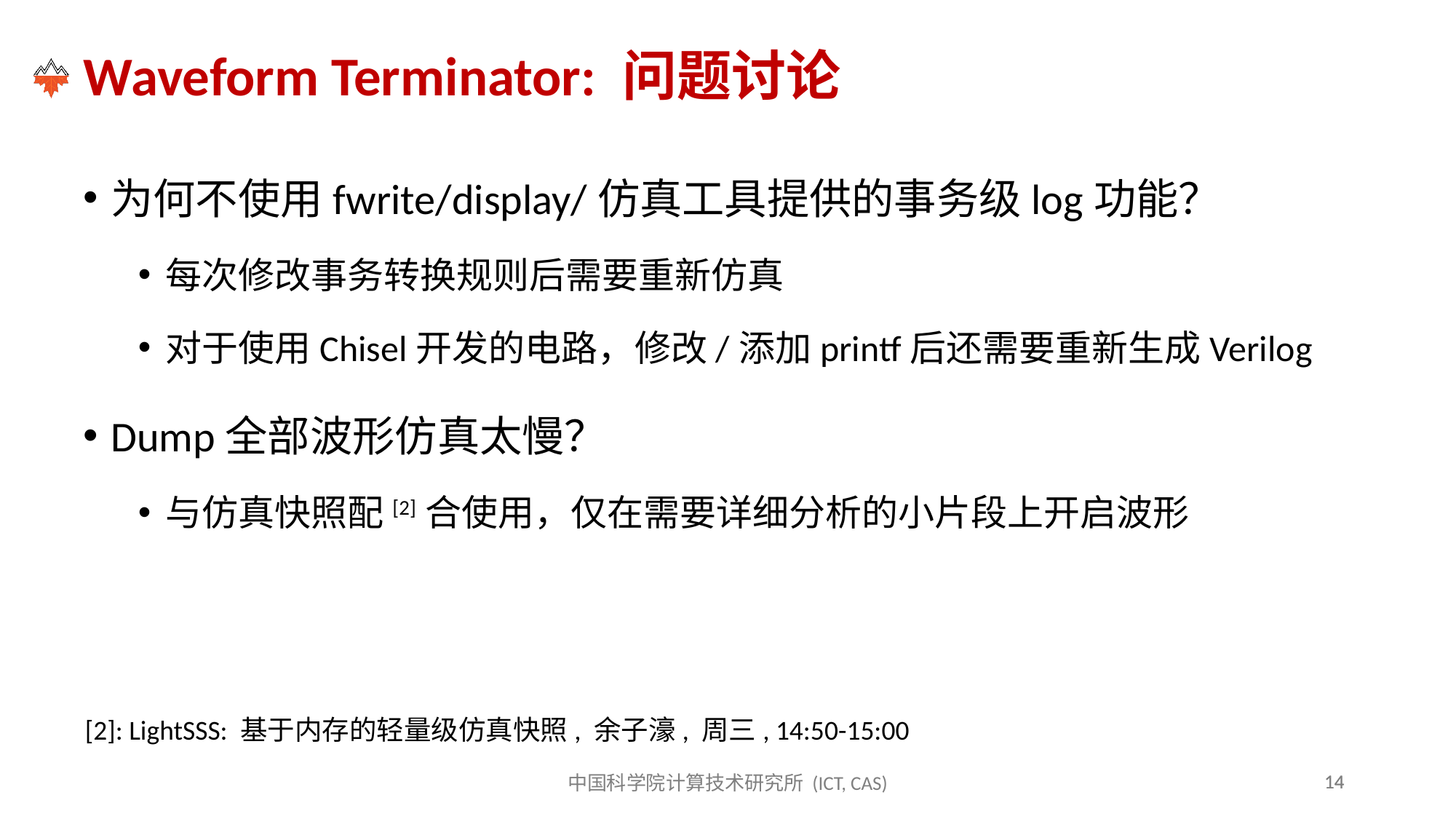

# Waveform Terminator: 问题讨论
为何不使用fwrite/display/仿真工具提供的事务级log功能？
每次修改事务转换规则后需要重新仿真
对于使用Chisel开发的电路，修改/添加printf后还需要重新生成Verilog
Dump全部波形仿真太慢？
与仿真快照配[2]合使用，仅在需要详细分析的小片段上开启波形
[2]: LightSSS: 基于内存的轻量级仿真快照, 余子濠, 周三, 14:50-15:00